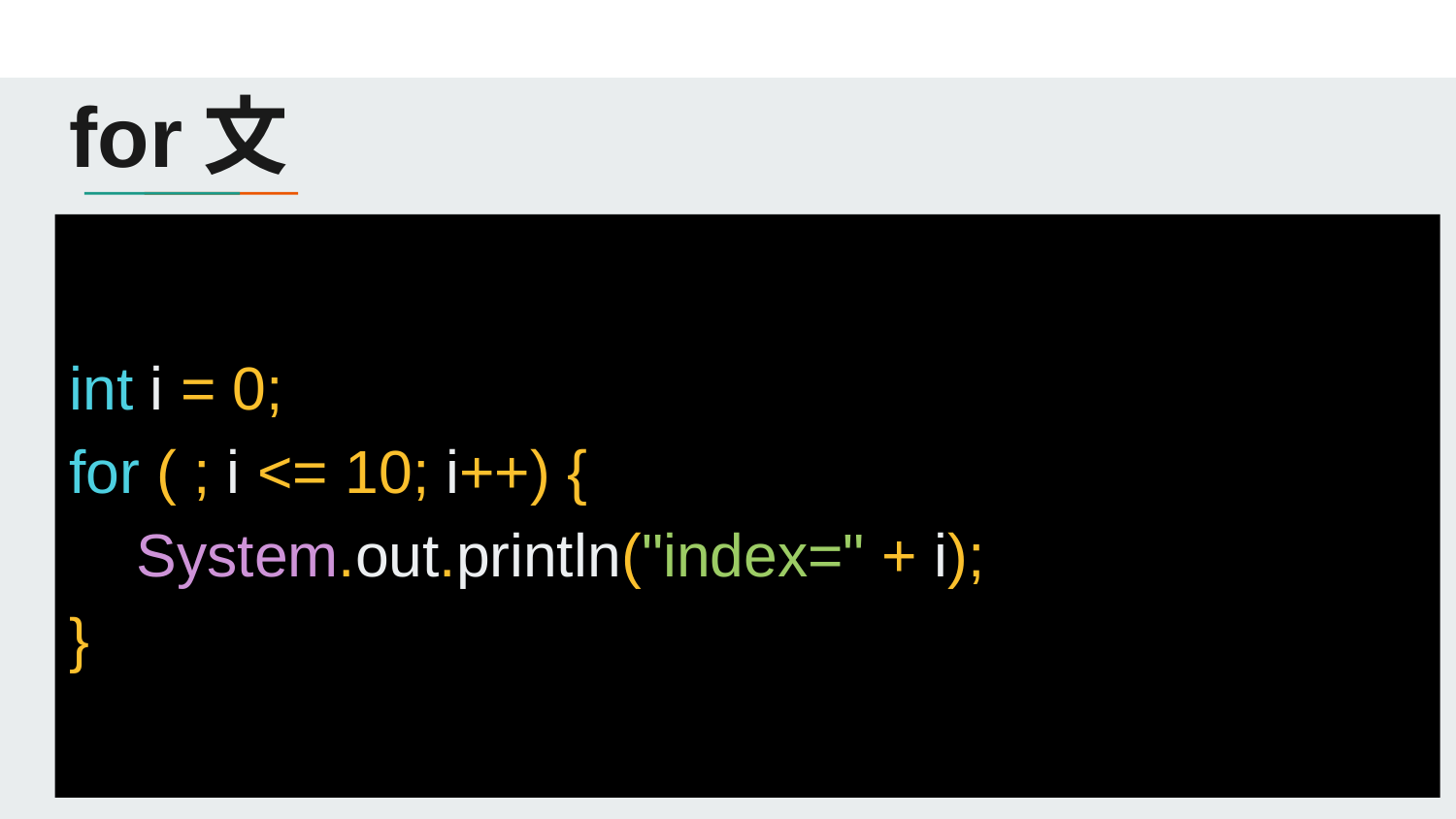

# for文
int i = 0;
for ( ; i <= 10; i++) {
    System.out.println("index=" + i);
}